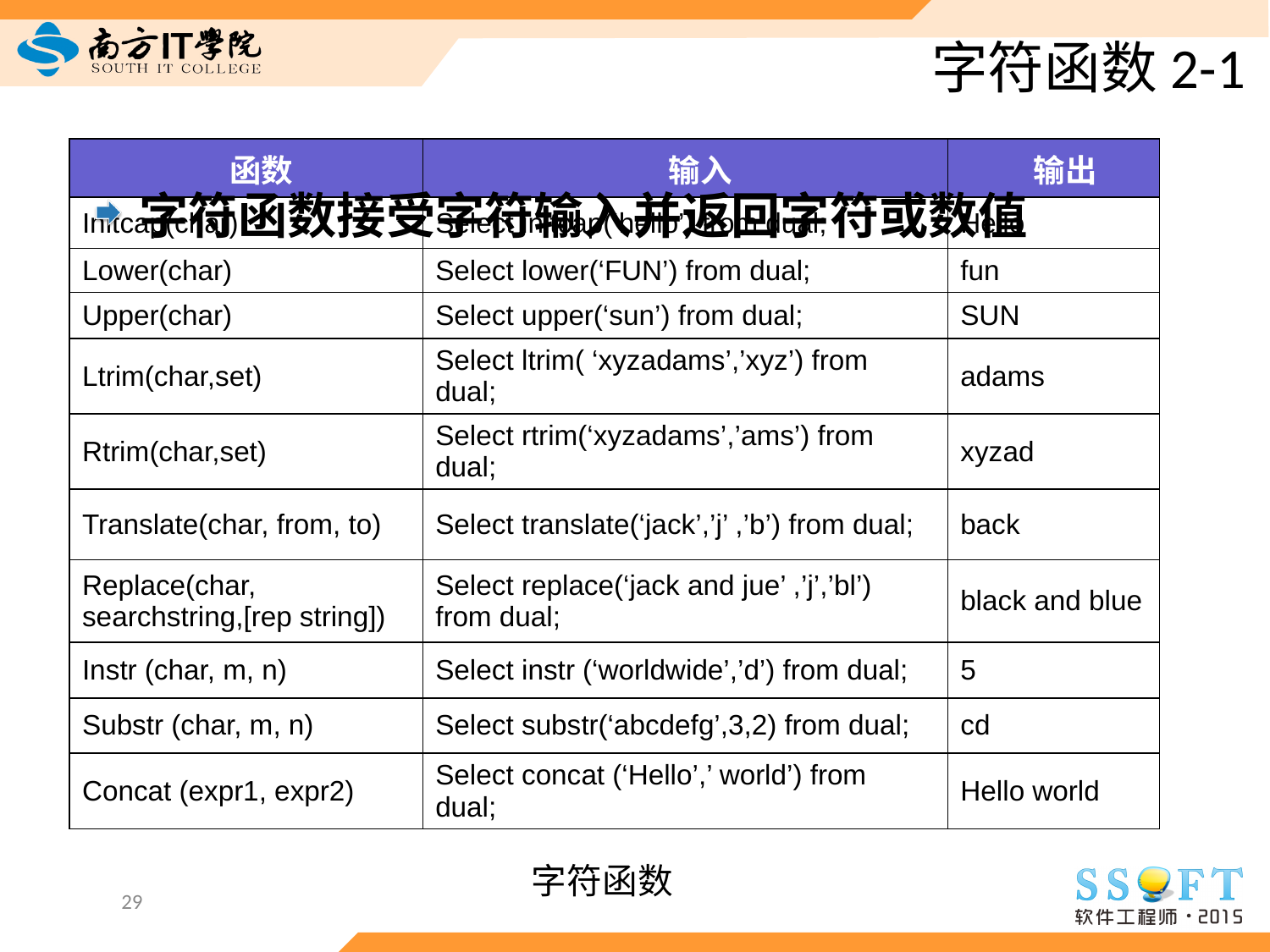

# 字符函数2-1
| 函数 | 输入 | 输出 |
| --- | --- | --- |
| Initcap(char) | Select initcap(‘hello’) from dual; | Hello |
| Lower(char) | Select lower(‘FUN’) from dual; | fun |
| Upper(char) | Select upper(‘sun’) from dual; | SUN |
| Ltrim(char,set) | Select ltrim( ‘xyzadams’,’xyz’) from dual; | adams |
| Rtrim(char,set) | Select rtrim(‘xyzadams’,’ams’) from dual; | xyzad |
| Translate(char, from, to) | Select translate(‘jack’,’j’ ,’b’) from dual; | back |
| Replace(char, searchstring,[rep string]) | Select replace(‘jack and jue’ ,’j’,’bl’) from dual; | black and blue |
| Instr (char, m, n) | Select instr (‘worldwide’,’d’) from dual; | 5 |
| Substr (char, m, n) | Select substr(‘abcdefg’,3,2) from dual; | cd |
| Concat (expr1, expr2) | Select concat (‘Hello’,’ world’) from dual; | Hello world |
字符函数接受字符输入并返回字符或数值
字符函数
29